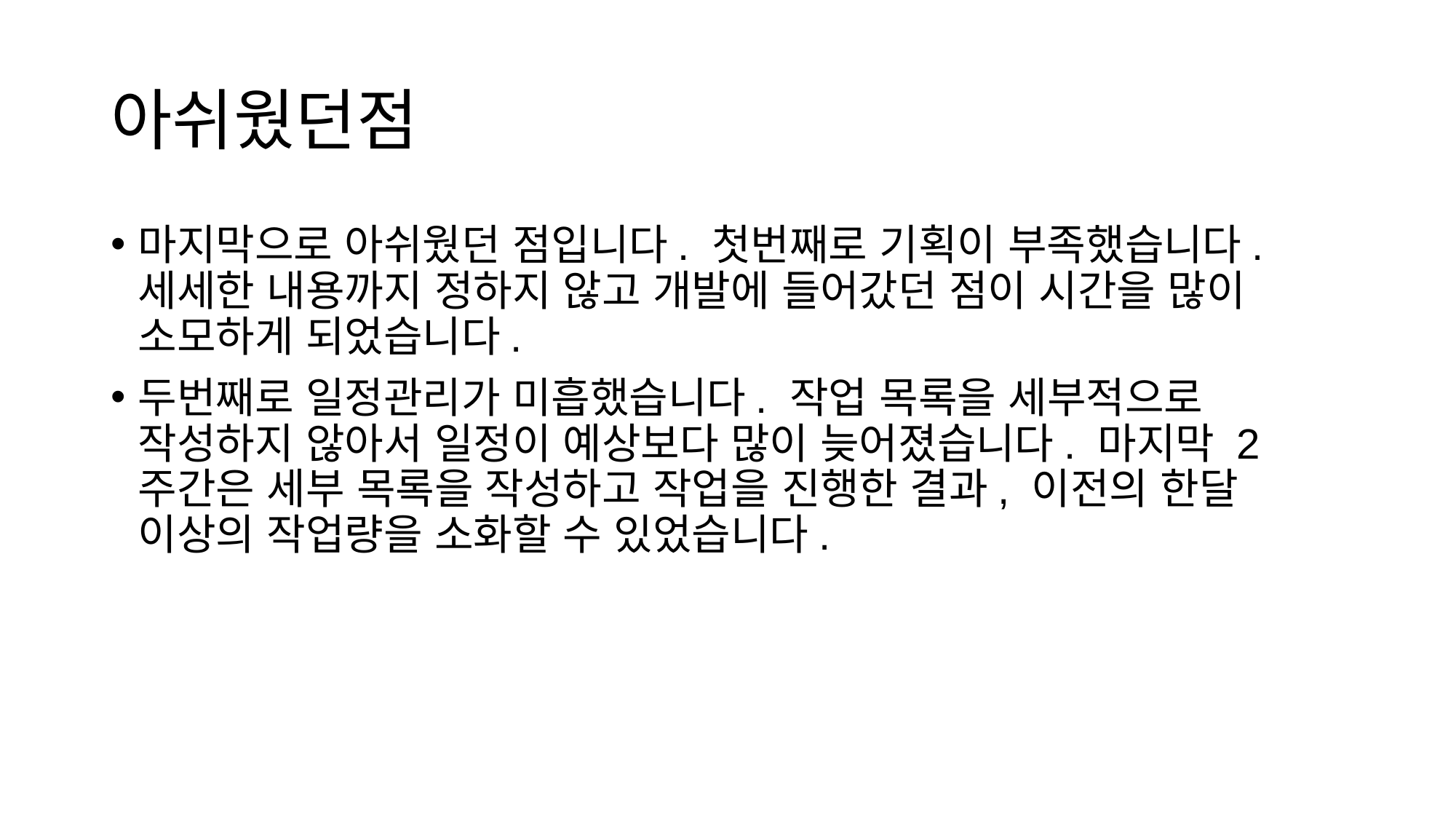

# 아쉬웠던점
마지막으로 아쉬웠던 점입니다. 첫번째로 기획이 부족했습니다. 세세한 내용까지 정하지 않고 개발에 들어갔던 점이 시간을 많이 소모하게 되었습니다.
두번째로 일정관리가 미흡했습니다. 작업 목록을 세부적으로 작성하지 않아서 일정이 예상보다 많이 늦어졌습니다. 마지막 2주간은 세부 목록을 작성하고 작업을 진행한 결과, 이전의 한달 이상의 작업량을 소화할 수 있었습니다.